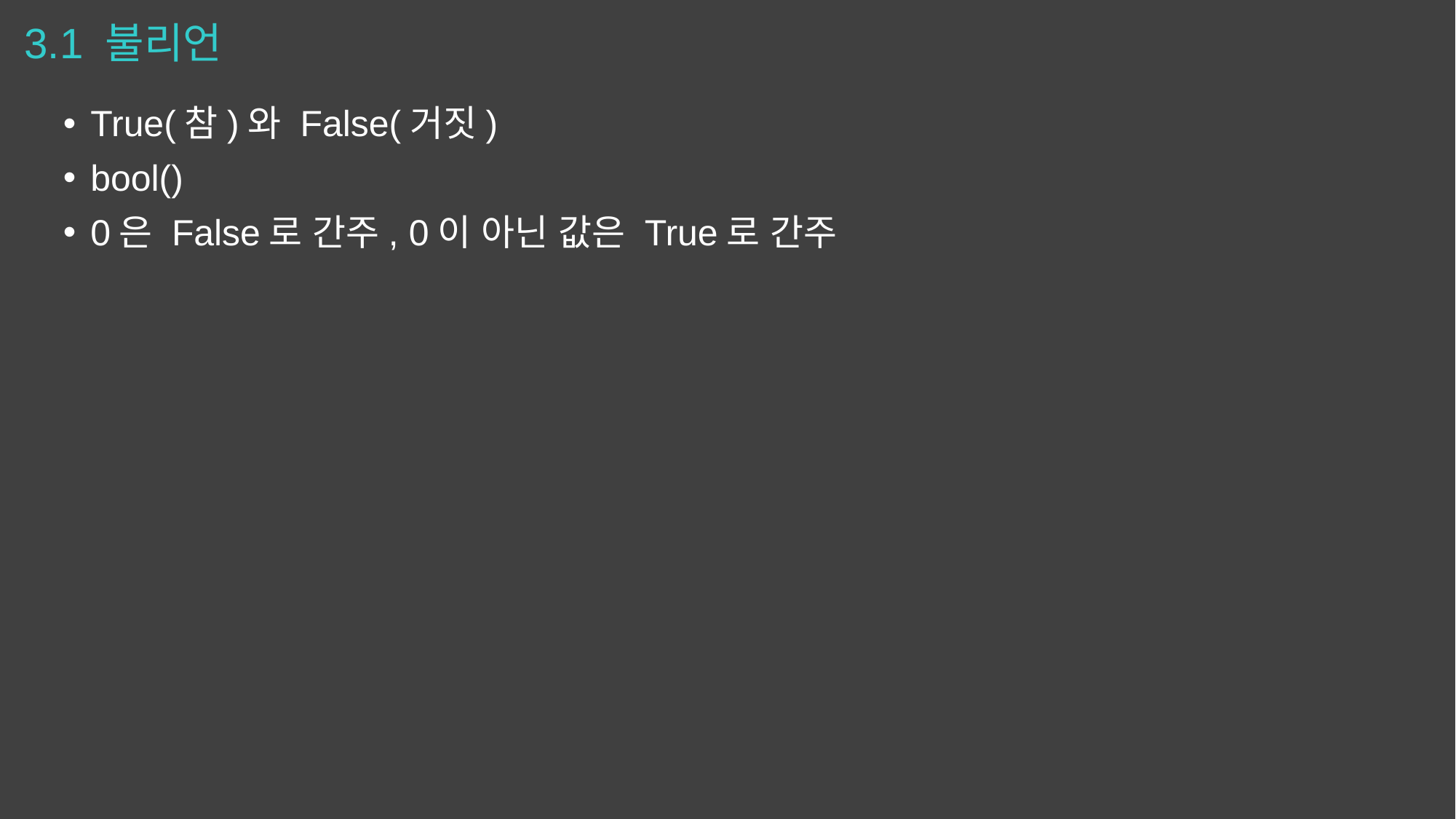

# 3.1 불리언
True(참)와 False(거짓)
bool()
0은 False로 간주, 0이 아닌 값은 True로 간주